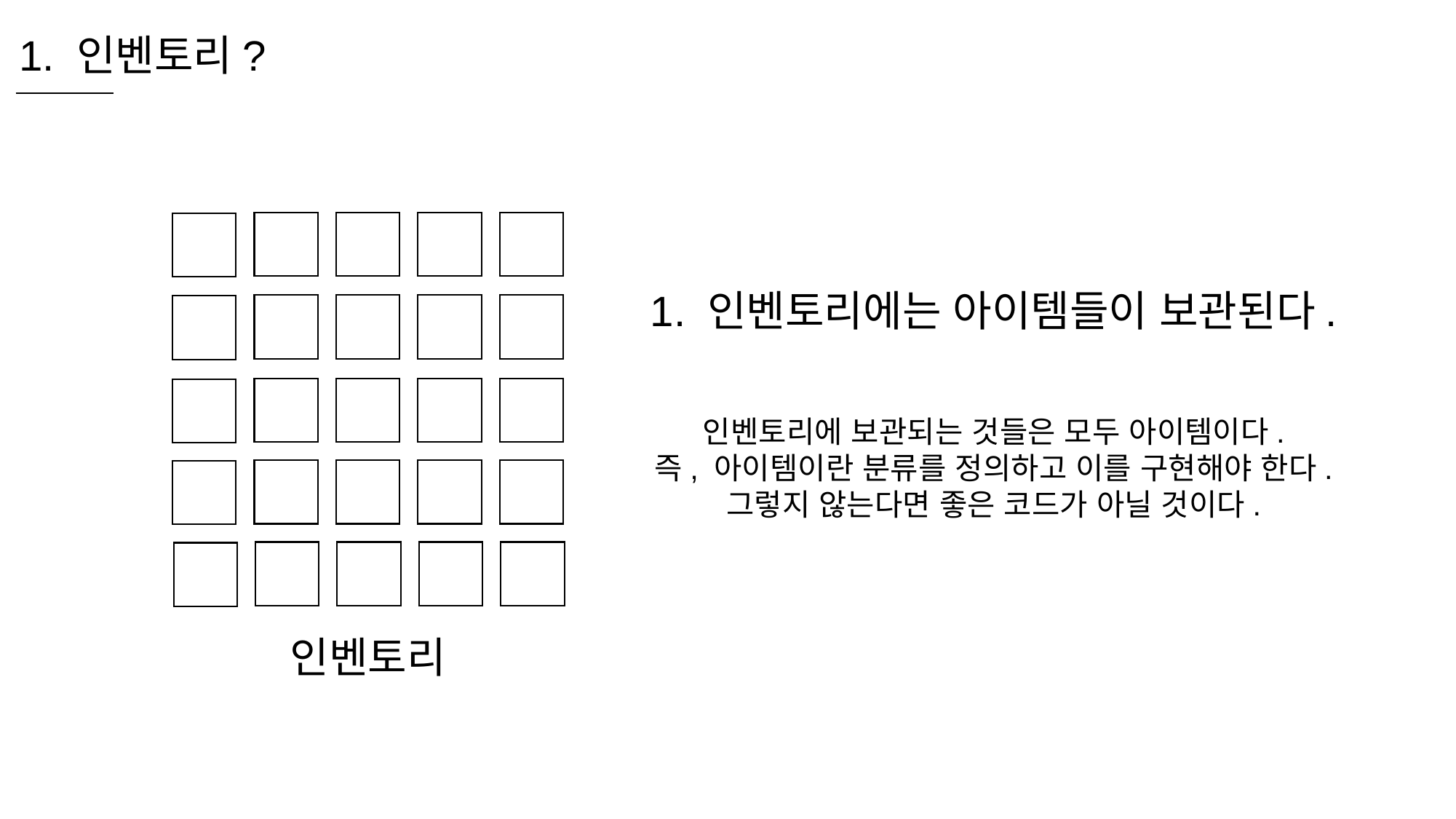

1. 인벤토리?

1. 인벤토리에는 아이템들이 보관된다.
인벤토리에 보관되는 것들은 모두 아이템이다.
즉, 아이템이란 분류를 정의하고 이를 구현해야 한다.
그렇지 않는다면 좋은 코드가 아닐 것이다.
인벤토리